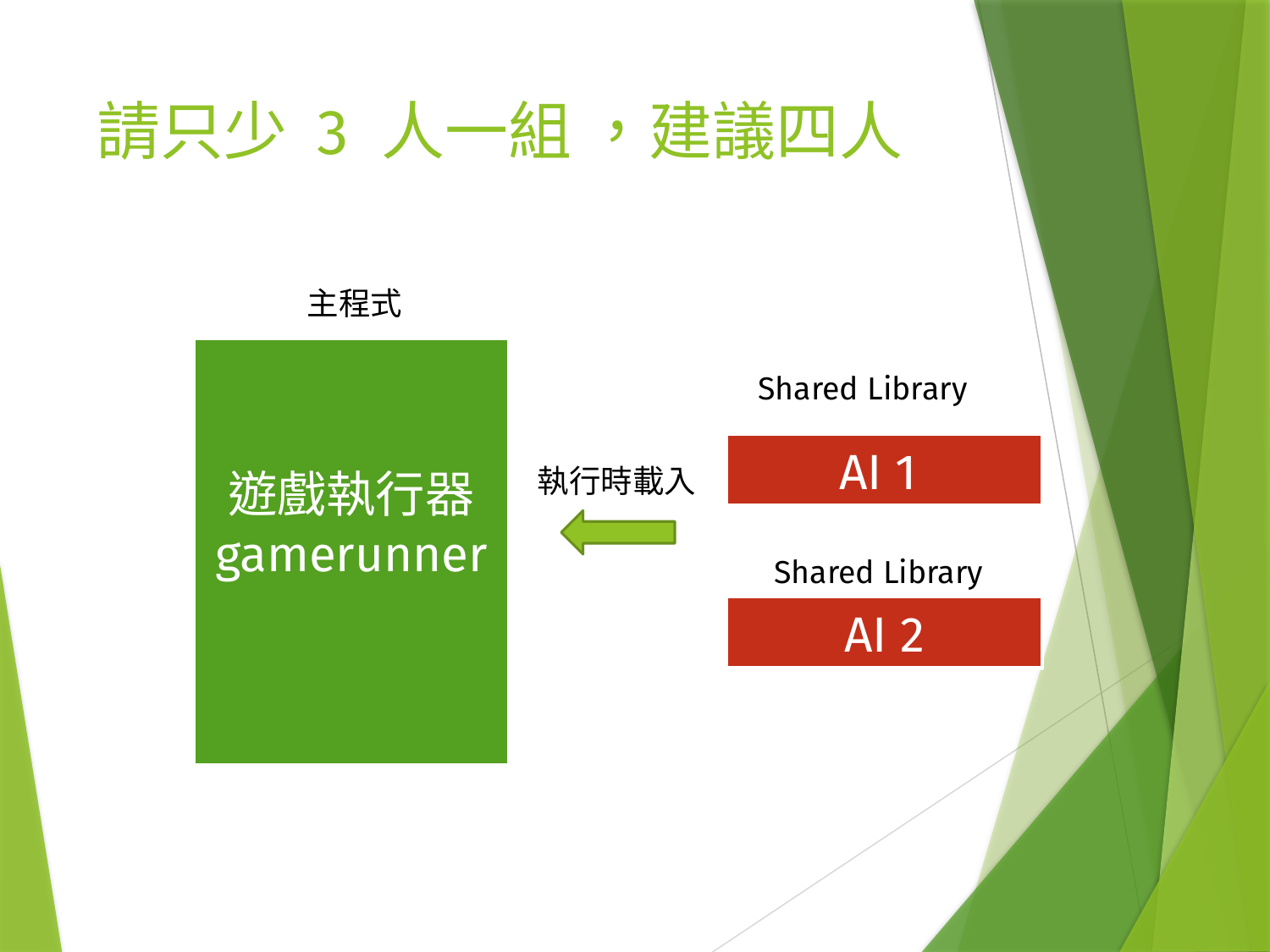

# 請只少 3 人一組 ，建議四人
主程式

遊戲執行器
gamerunner

Shared Library
AI 1
執行時載入

Shared Library
AI 2